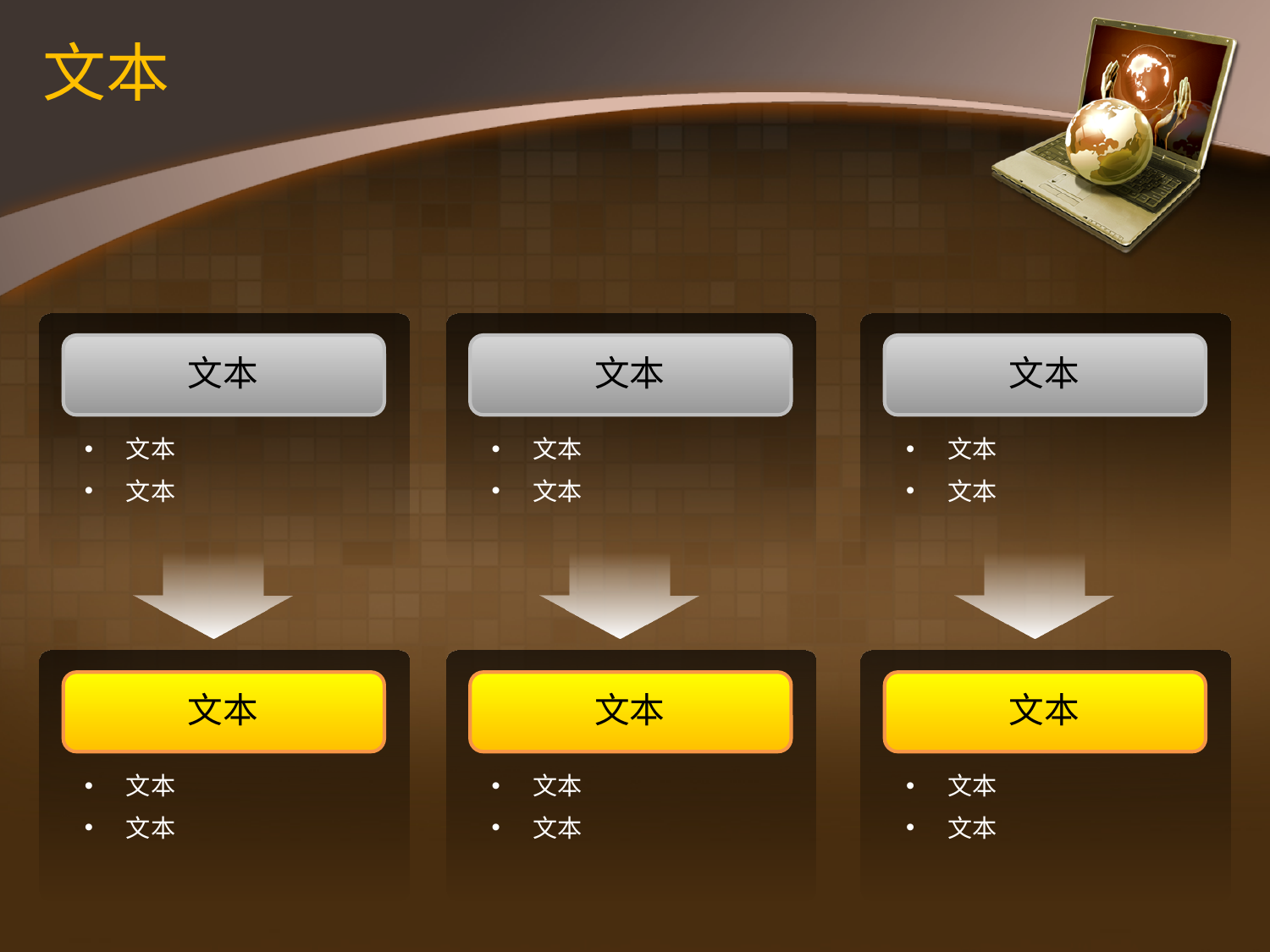

# 文本

文本
文本
文本
 文本
 文本
 文本
 文本
 文本
 文本

文本
文本
文本
 文本
 文本
 文本
 文本
 文本
 文本